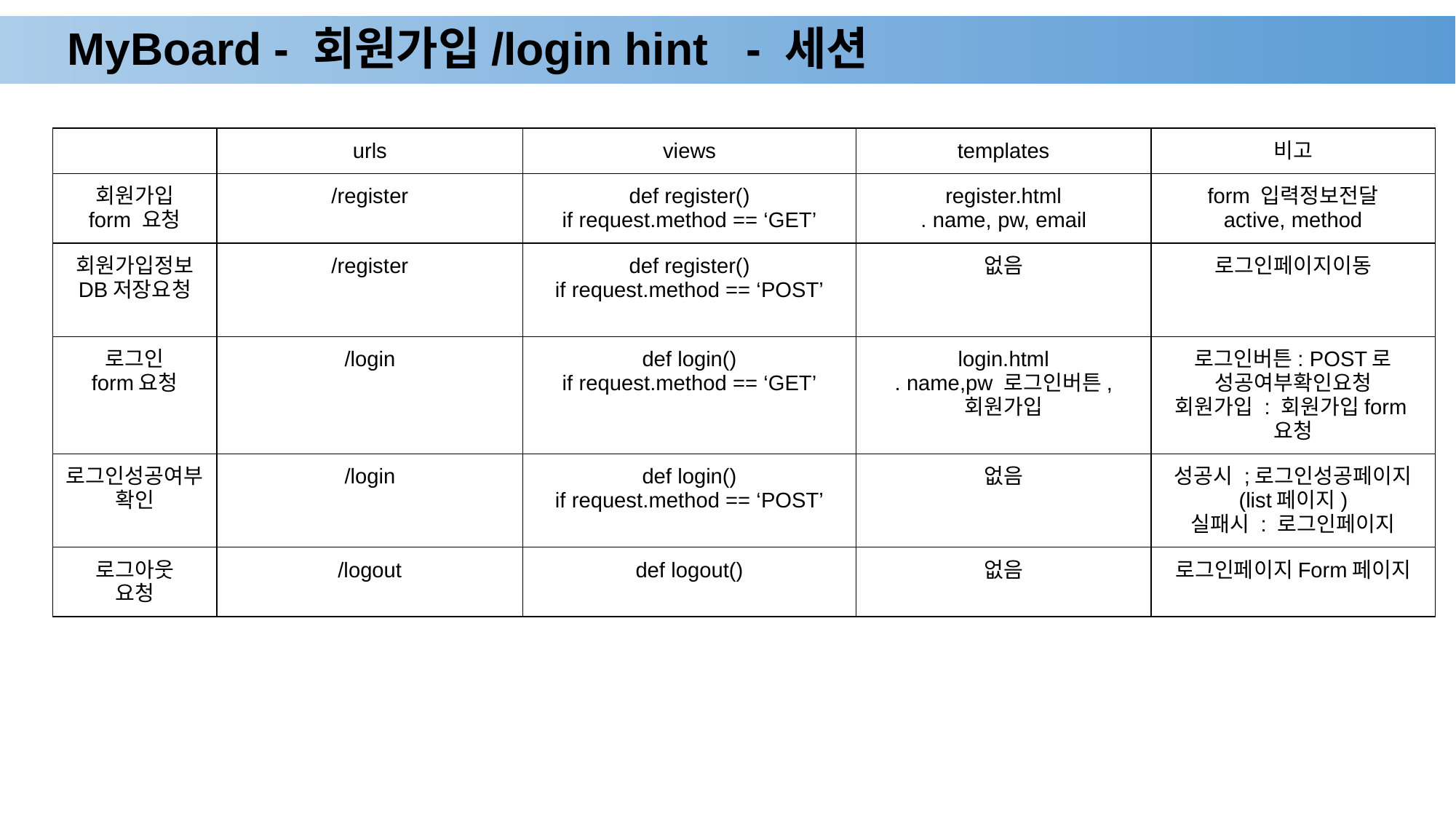

# MyBoard - 회원가입/login hint   - 세션
|  | urls | views | templates | 비고 |
| --- | --- | --- | --- | --- |
| 회원가입 form 요청 | /register | def register() if request.method == ‘GET’ | register.html . name, pw, email | form 입력정보전달 active, method |
| 회원가입정보 DB저장요청 | /register | def register() if request.method == ‘POST’ | 없음 | 로그인페이지이동 |
| 로그인 form요청 | /login | def login() if request.method == ‘GET’ | login.html . name,pw 로그인버튼, 회원가입 | 로그인버튼: POST로 성공여부확인요청 회원가입 : 회원가입form요청 |
| 로그인성공여부확인 | /login | def login() if request.method == ‘POST’ | 없음 | 성공시 ;로그인성공페이지 (list페이지) 실패시 : 로그인페이지 |
| 로그아웃 요청 | /logout | def logout() | 없음 | 로그인페이지Form페이지 |